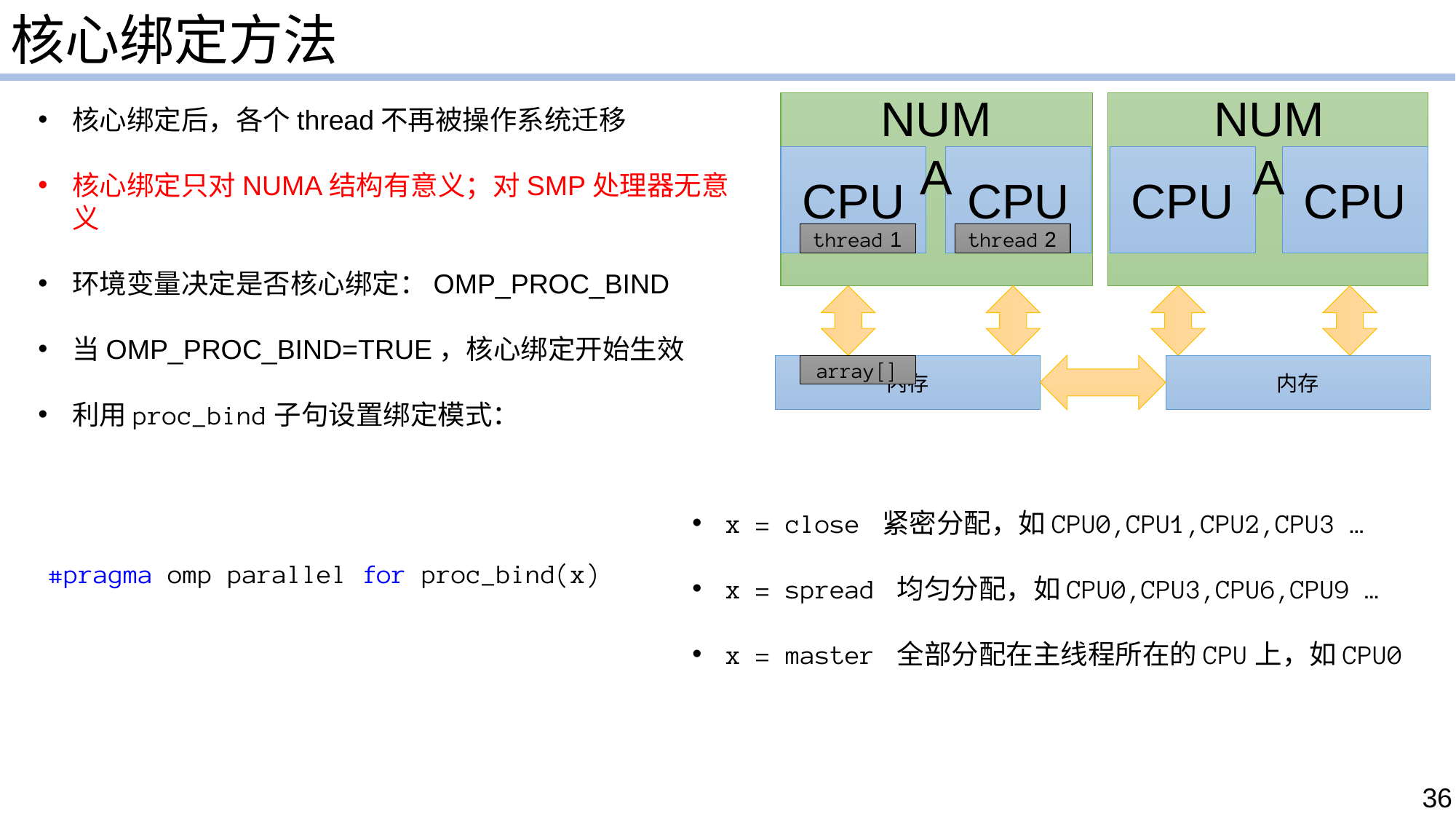

核心绑定方法
NUMA
NUMA

CPU

CPU

CPU

CPU
thread 1
thread 2

array[]
内存

内存
核心绑定后，各个thread不再被操作系统迁移

核心绑定只对NUMA结构有意义；对SMP处理器无意义

环境变量决定是否核心绑定：OMP_PROC_BIND

当OMP_PROC_BIND=TRUE，核心绑定开始生效

利用proc_bind子句设置绑定模式：
x = close 紧密分配，如CPU0,CPU1,CPU2,CPU3 …

x = spread 均匀分配，如CPU0,CPU3,CPU6,CPU9 …

x = master 全部分配在主线程所在的CPU上，如CPU0
#pragma omp parallel for proc_bind(x)
36